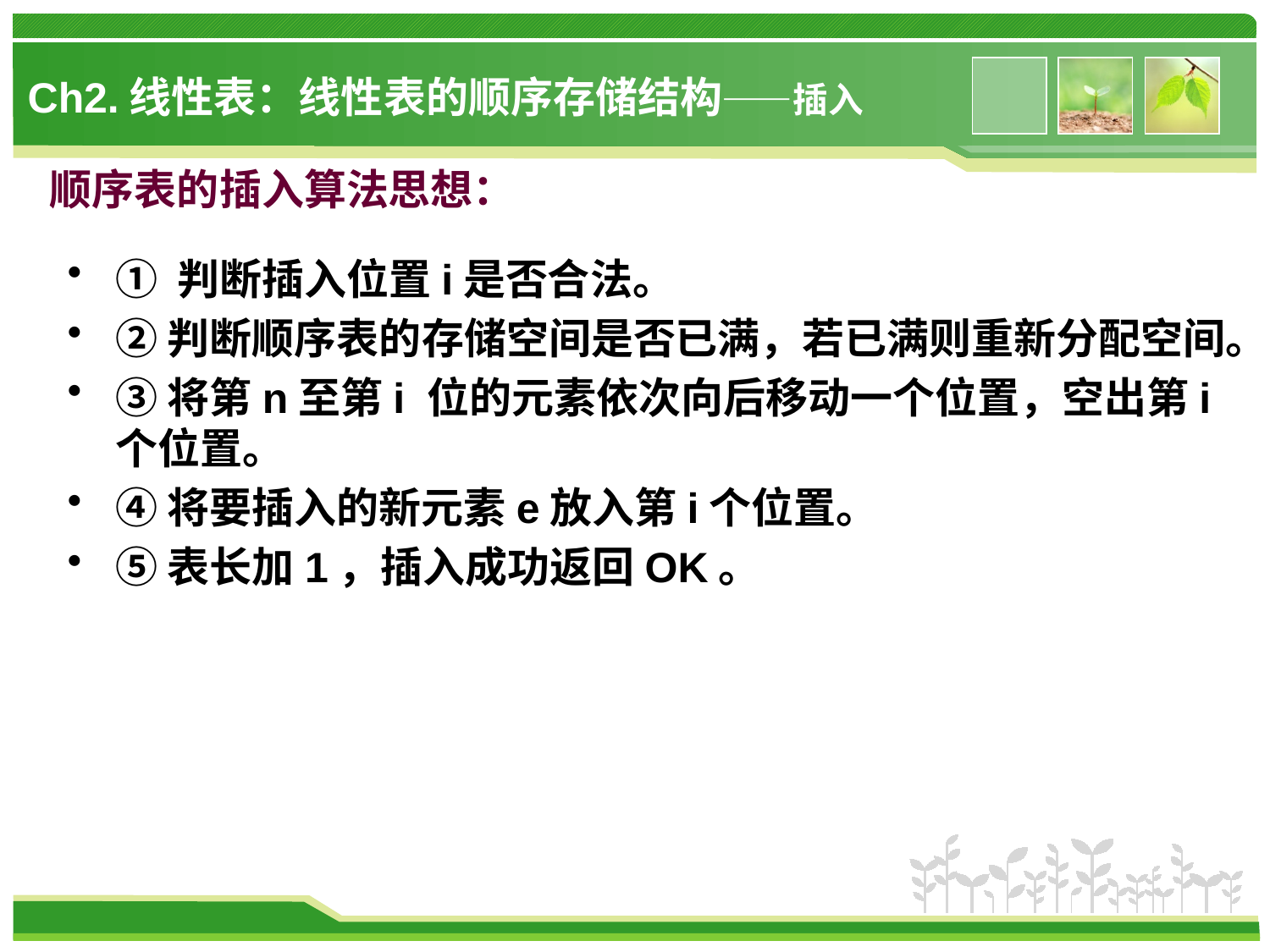

# Ch2.线性表：线性表的顺序存储结构——插入
顺序表的插入算法思想：
① 判断插入位置i是否合法。
②判断顺序表的存储空间是否已满，若已满则重新分配空间。
③将第n至第i 位的元素依次向后移动一个位置，空出第i个位置。
④将要插入的新元素e放入第i个位置。
⑤表长加1，插入成功返回OK。
24